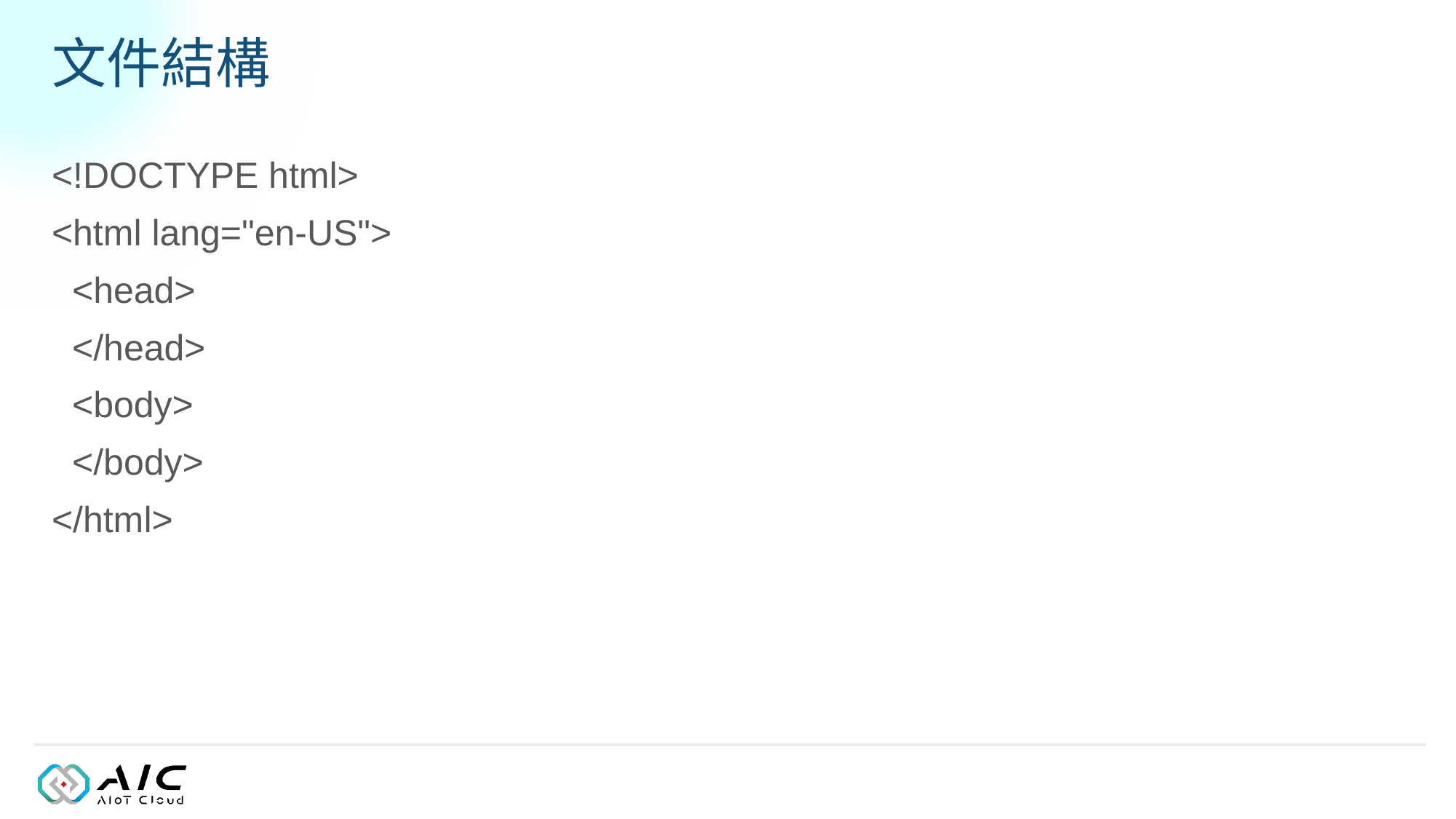

# 文件結構
<!DOCTYPE html>
<html lang="en-US">
  <head>
  </head>
  <body>
  </body>
</html>